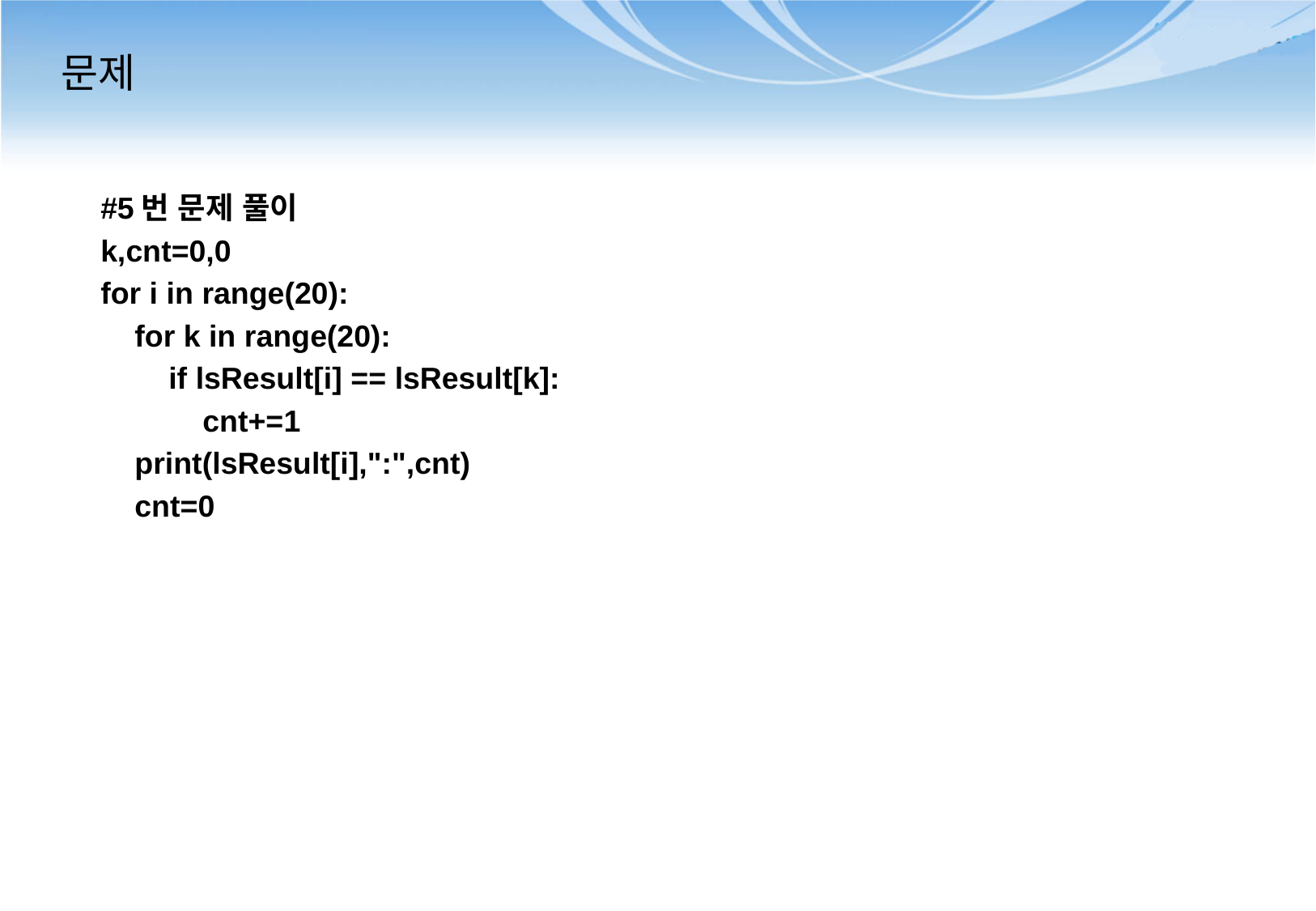

# 문제
#5번 문제 풀이
k,cnt=0,0
for i in range(20):
    for k in range(20):
        if lsResult[i] == lsResult[k]:
            cnt+=1
    print(lsResult[i],":",cnt)
    cnt=0